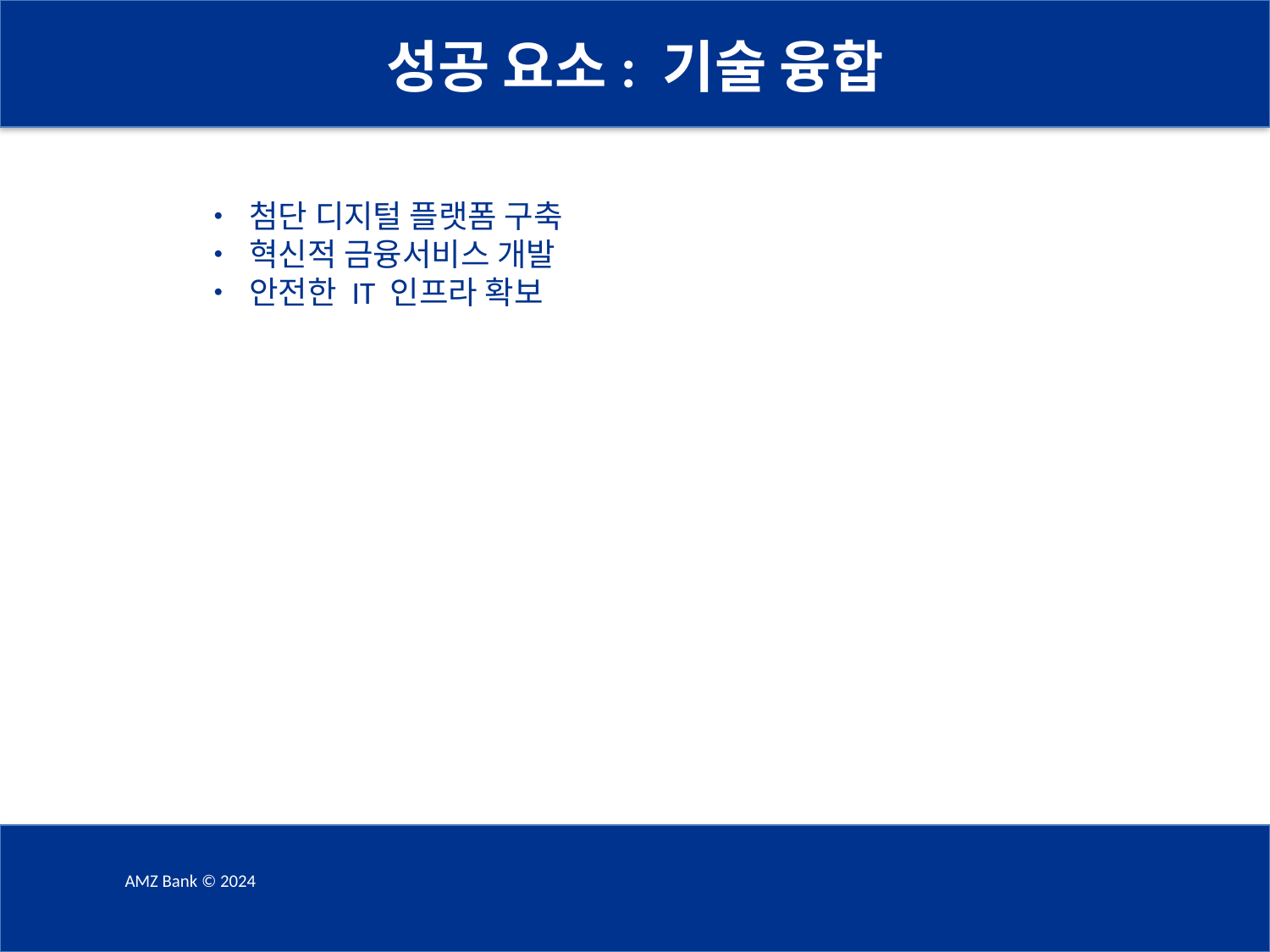

성공 요소: 기술 융합
• 첨단 디지털 플랫폼 구축
• 혁신적 금융서비스 개발
• 안전한 IT 인프라 확보

AMZ Bank © 2024